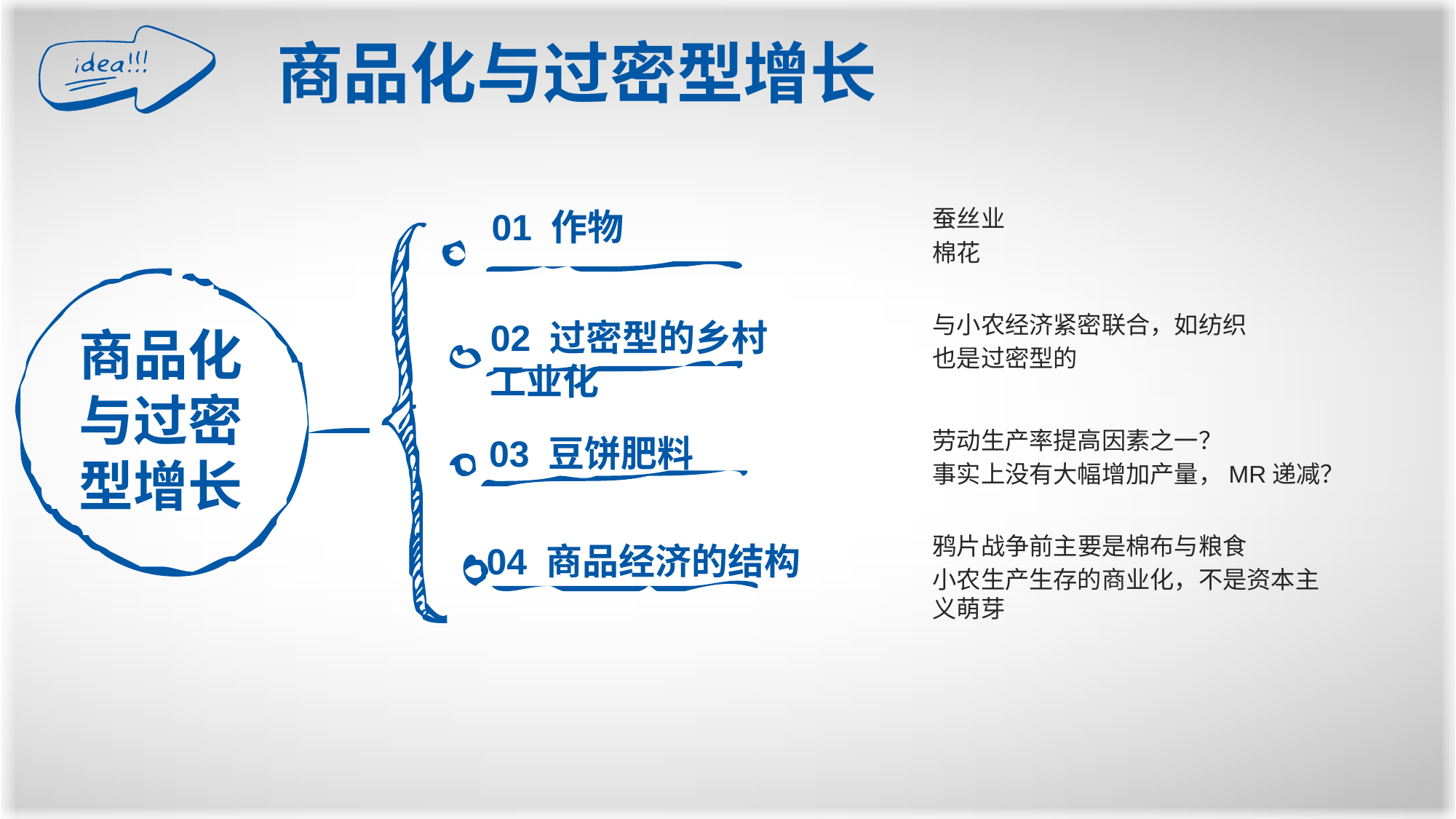

商品化与过密型增长
蚕丝业
棉花
01 作物

商品化与过密型增长
与小农经济紧密联合，如纺织
也是过密型的
02 过密型的乡村工业化

劳动生产率提高因素之一？
事实上没有大幅增加产量，MR递减？
03 豆饼肥料

鸦片战争前主要是棉布与粮食
小农生产生存的商业化，不是资本主义萌芽
04 商品经济的结构